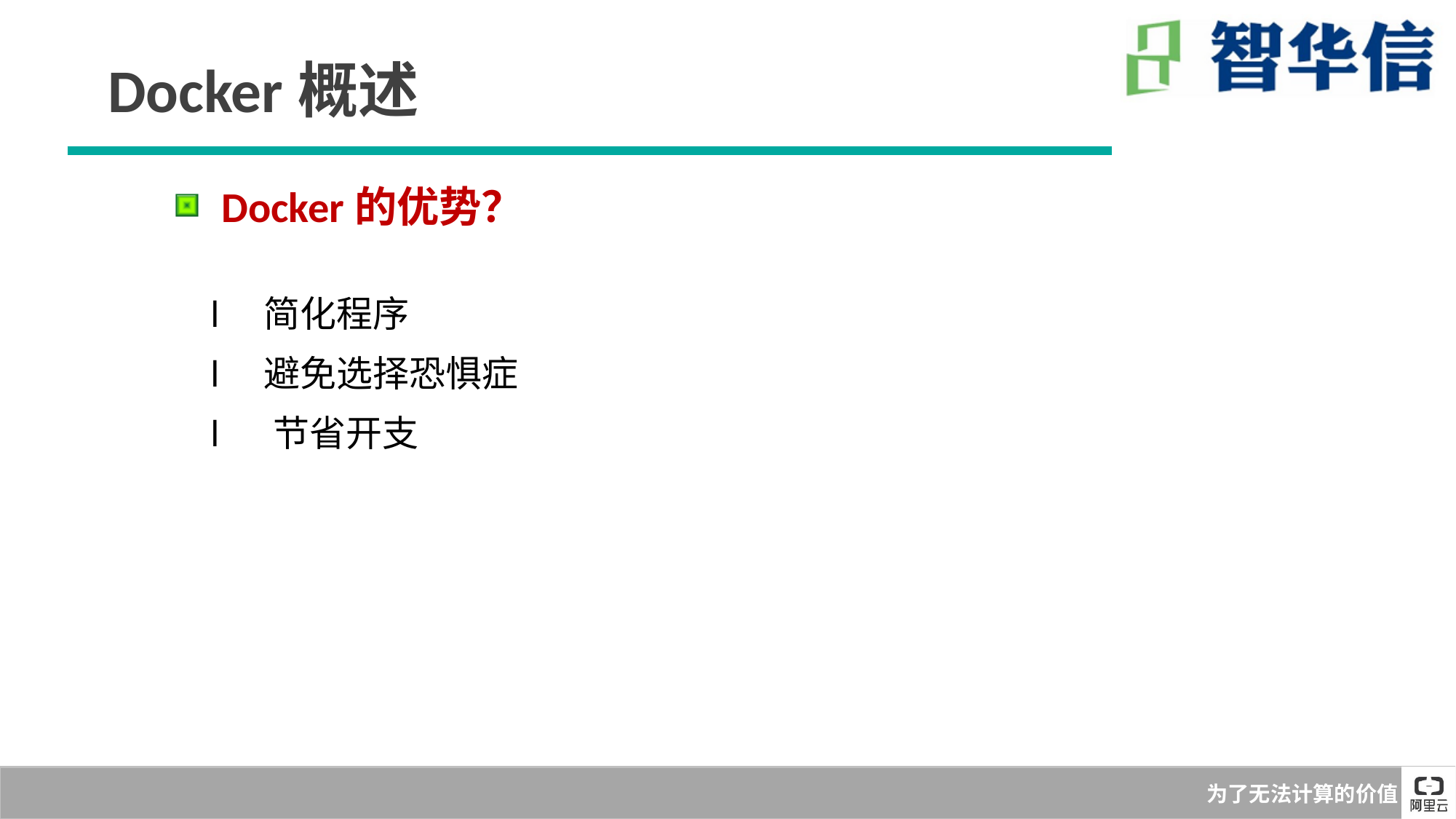

Docker概述
  Docker的优势？
l    简化程序
l    避免选择恐惧症
l     节省开支